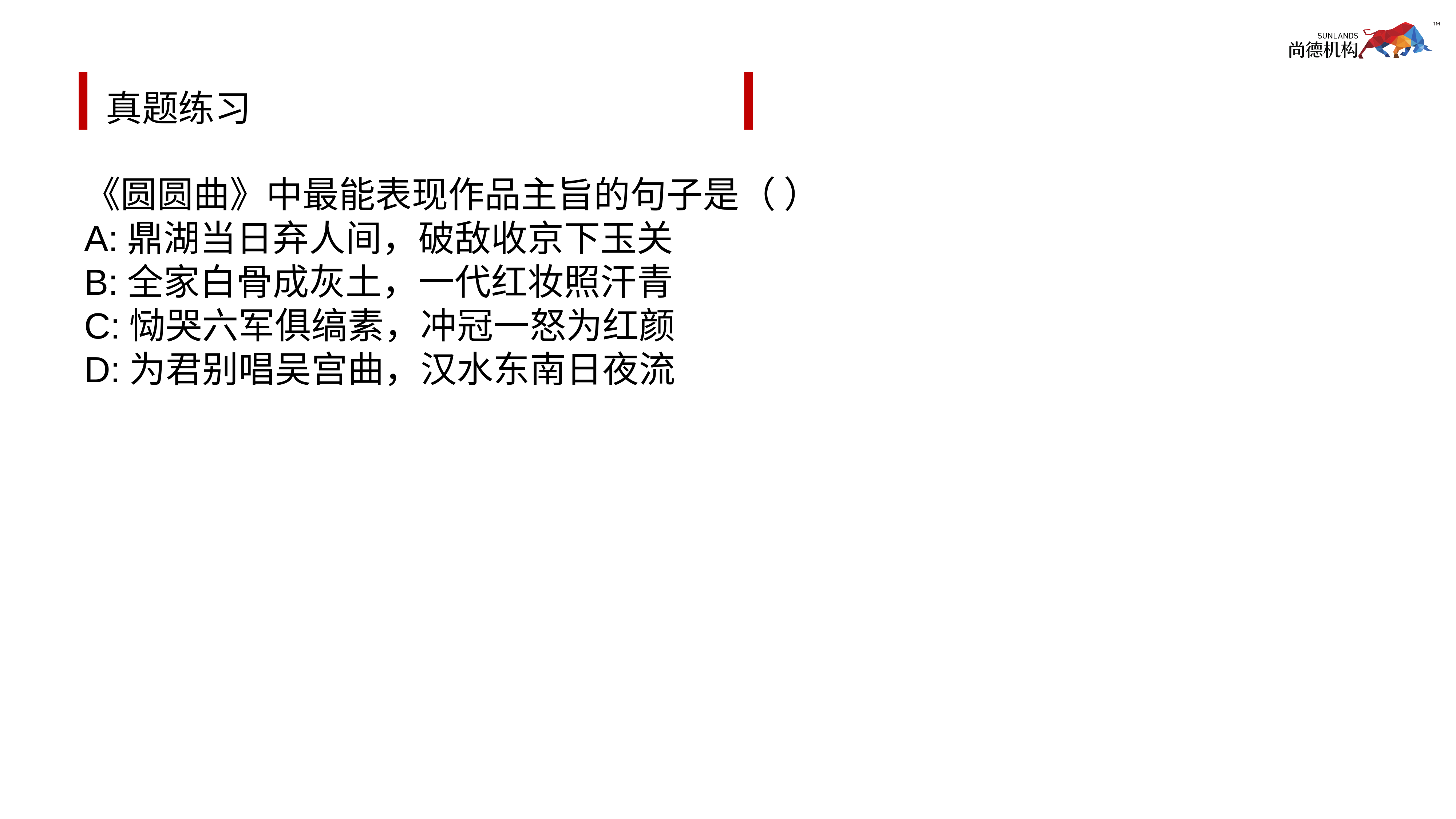

# 真题练习
《圆圆曲》中最能表现作品主旨的句子是（ ）
A:鼎湖当日弃人间，破敌收京下玉关
B:全家白骨成灰土，一代红妆照汗青
C:恸哭六军俱缟素，冲冠一怒为红颜
D:为君别唱吴宫曲，汉水东南日夜流